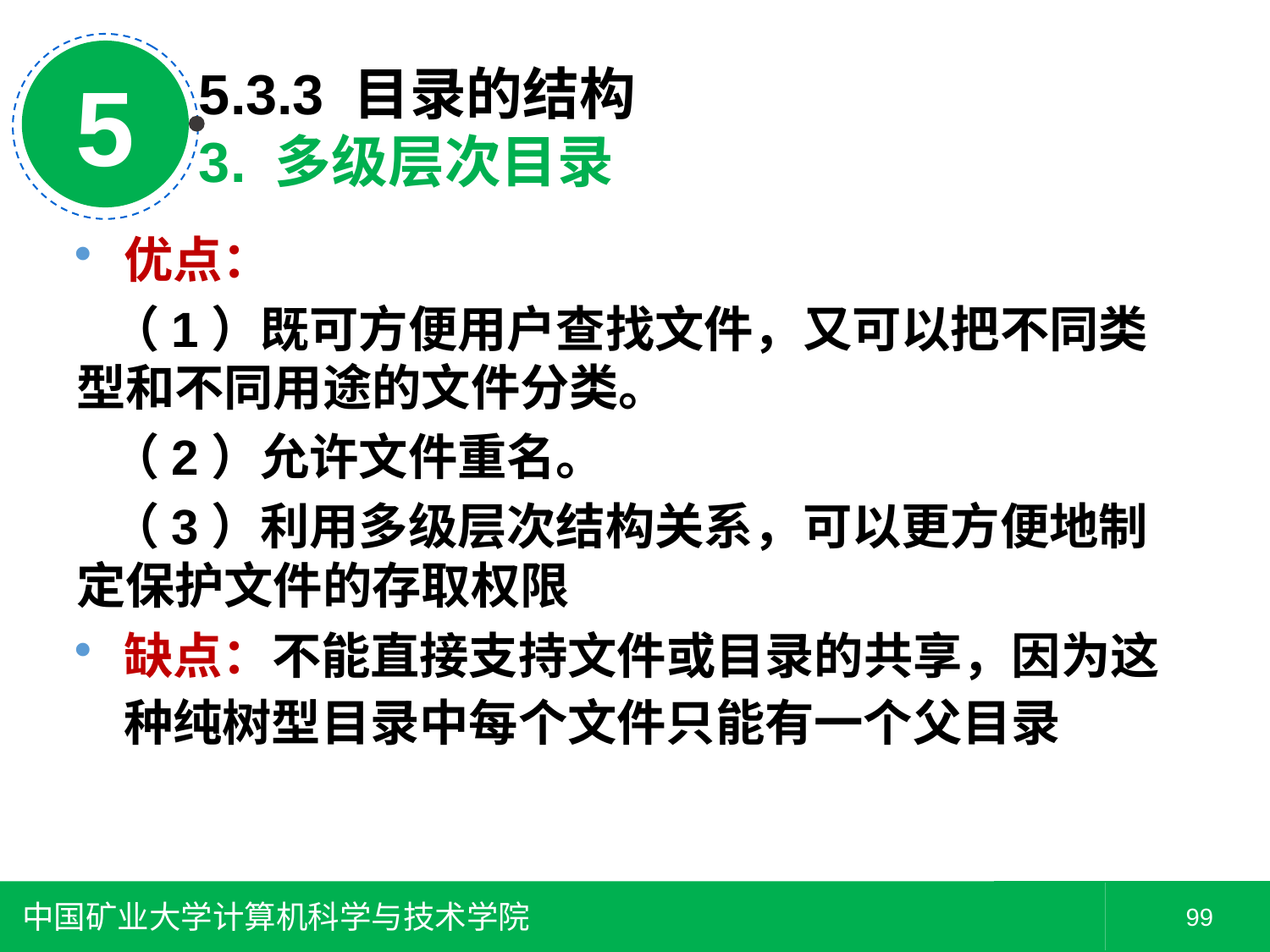

5
5.3.3 目录的结构
3. 多级层次目录

优点：
  （1）既可方便用户查找文件，又可以把不同类型和不同用途的文件分类。
  （2）允许文件重名。
  （3）利用多级层次结构关系，可以更方便地制定保护文件的存取权限
缺点：不能直接支持文件或目录的共享，因为这种纯树型目录中每个文件只能有一个父目录